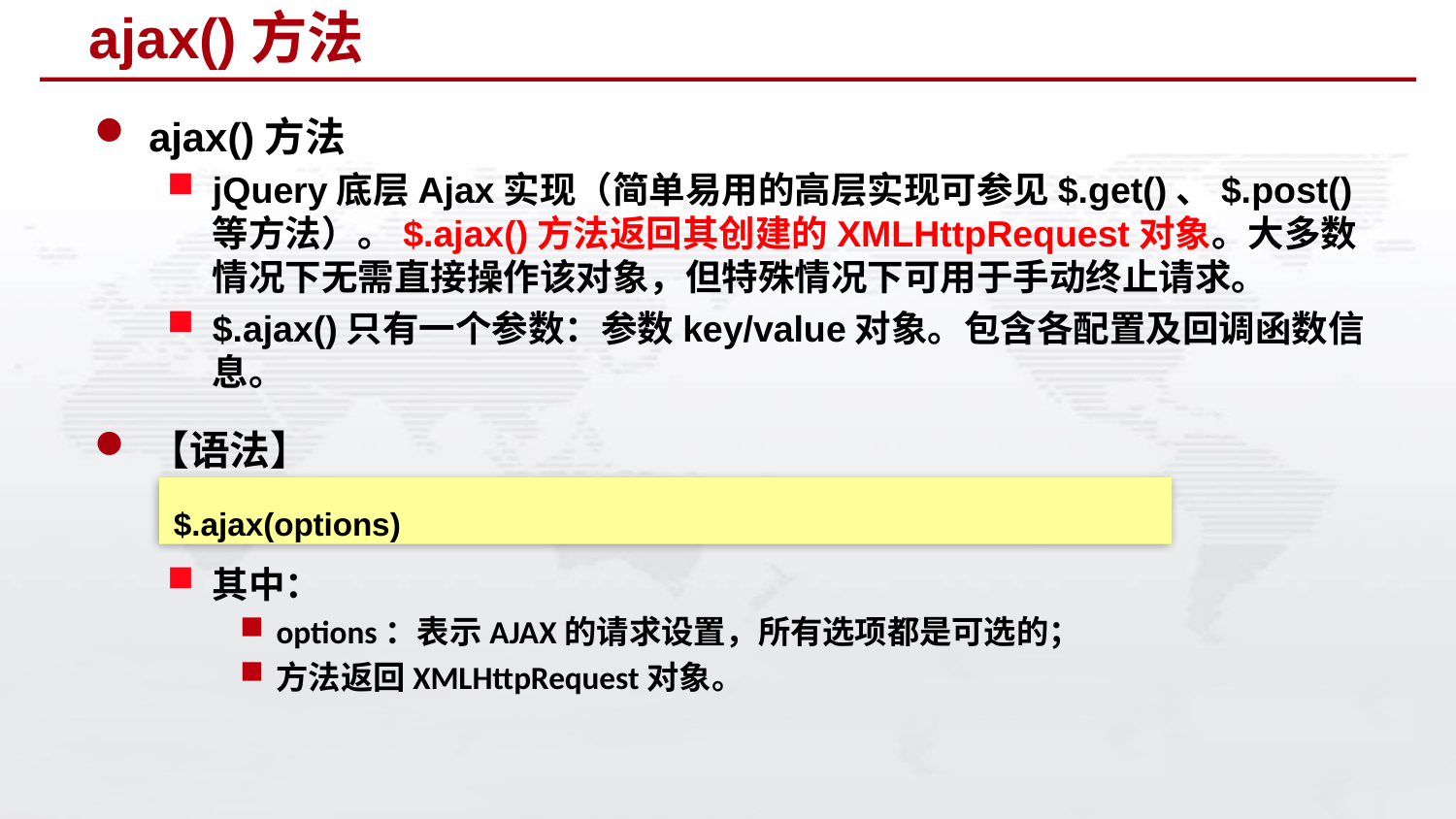

# ajax()方法
ajax()方法
jQuery底层Ajax实现（简单易用的高层实现可参见$.get()、$.post()等方法）。$.ajax()方法返回其创建的XMLHttpRequest对象。大多数情况下无需直接操作该对象，但特殊情况下可用于手动终止请求。
$.ajax()只有一个参数：参数key/value对象。包含各配置及回调函数信息。
【语法】

其中：
options：表示AJAX的请求设置，所有选项都是可选的；
方法返回XMLHttpRequest对象。

$.ajax(options)